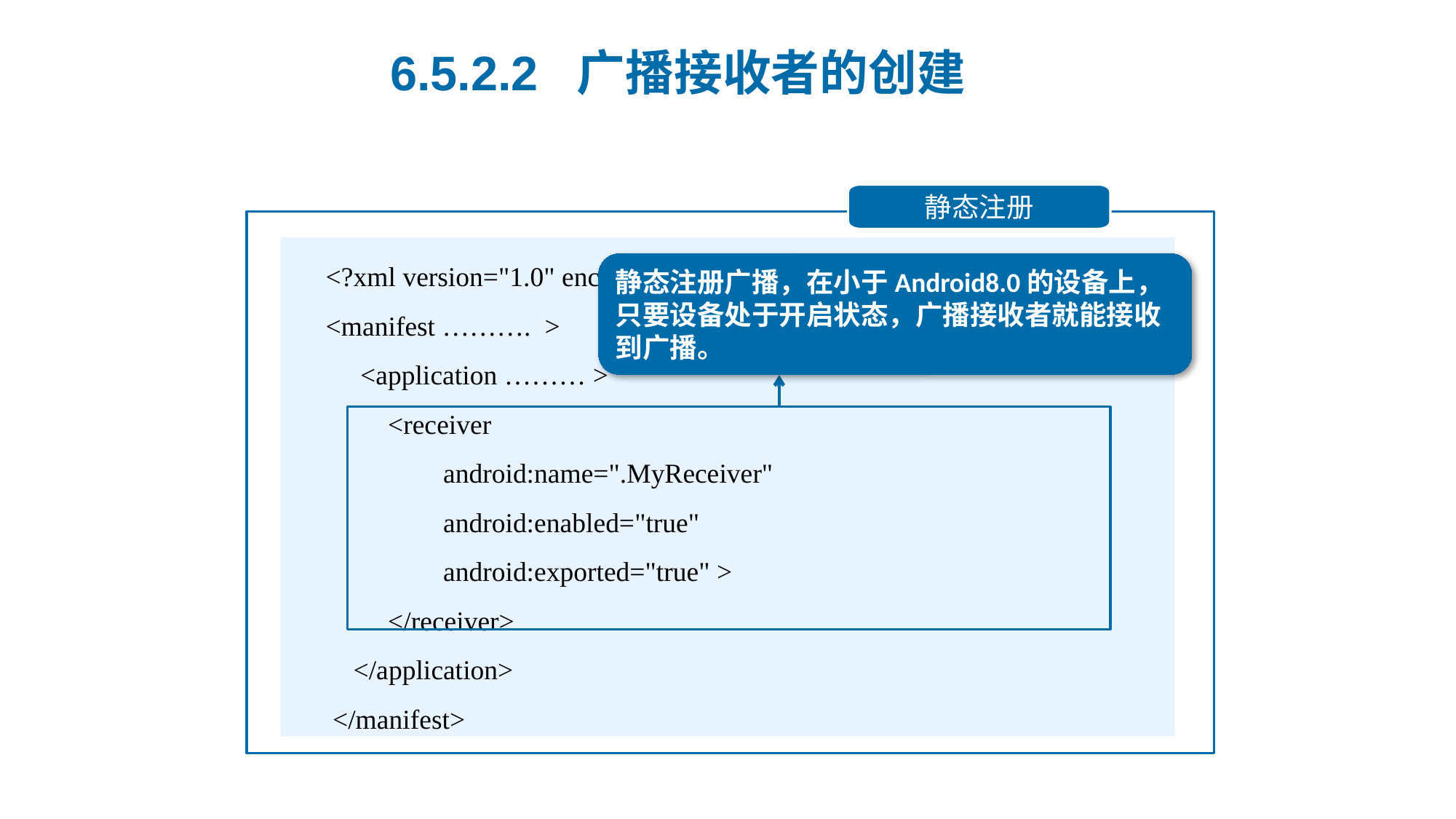

6.5.2.2  广播接收者的创建

静态注册

     <?xml version="1.0" encoding="utf-8"?>
     <manifest ……….  >
          <application ……… >
              <receiver
                      android:name=".MyReceiver"
                      android:enabled="true"
                      android:exported="true" >
              </receiver>
         </application>
      </manifest>
静态注册广播，在小于Android8.0的设备上，只要设备处于开启状态，广播接收者就能接收到广播。